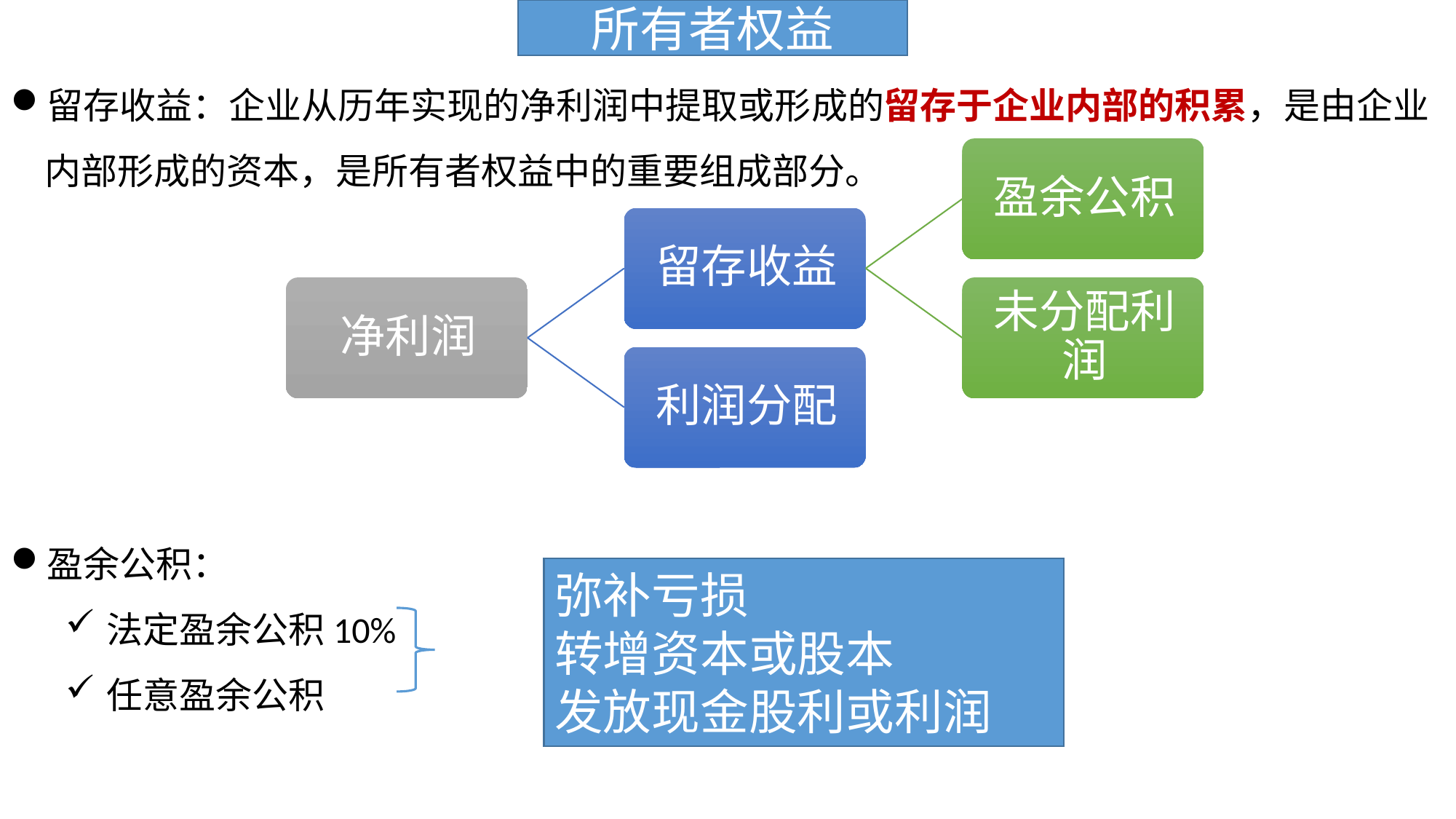

所有者权益
留存收益：企业从历年实现的净利润中提取或形成的留存于企业内部的积累，是由企业内部形成的资本，是所有者权益中的重要组成部分。

盈余公积：
法定盈余公积10%
任意盈余公积
净利润

留存收益

盈余公积

未分配利润

利润分配
弥补亏损
转增资本或股本
发放现金股利或利润